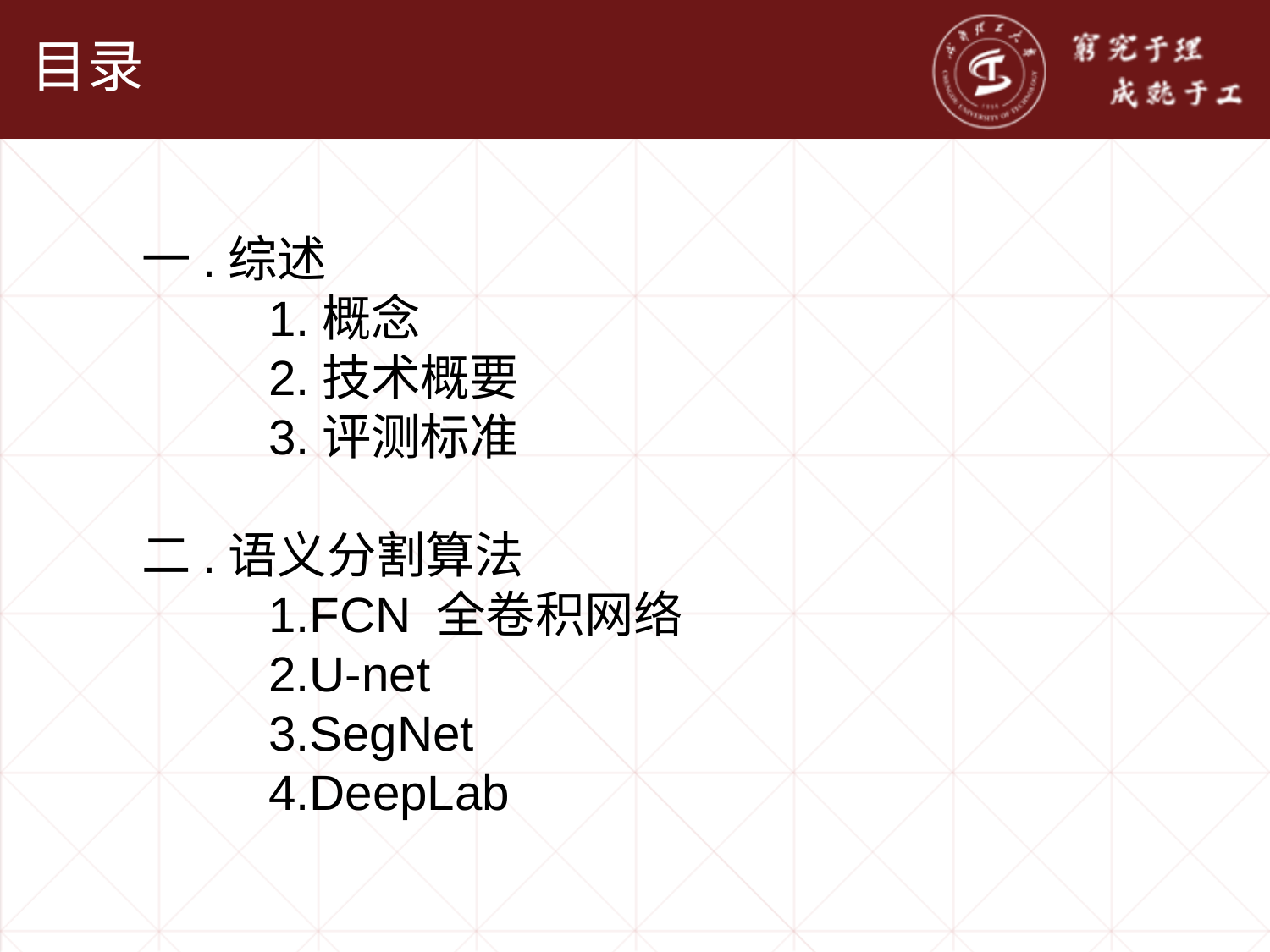

# 目录
一.综述
	1.概念
	2.技术概要
	3.评测标准

二.语义分割算法
	1.FCN 全卷积网络
	2.U-net
	3.SegNet
	4.DeepLab